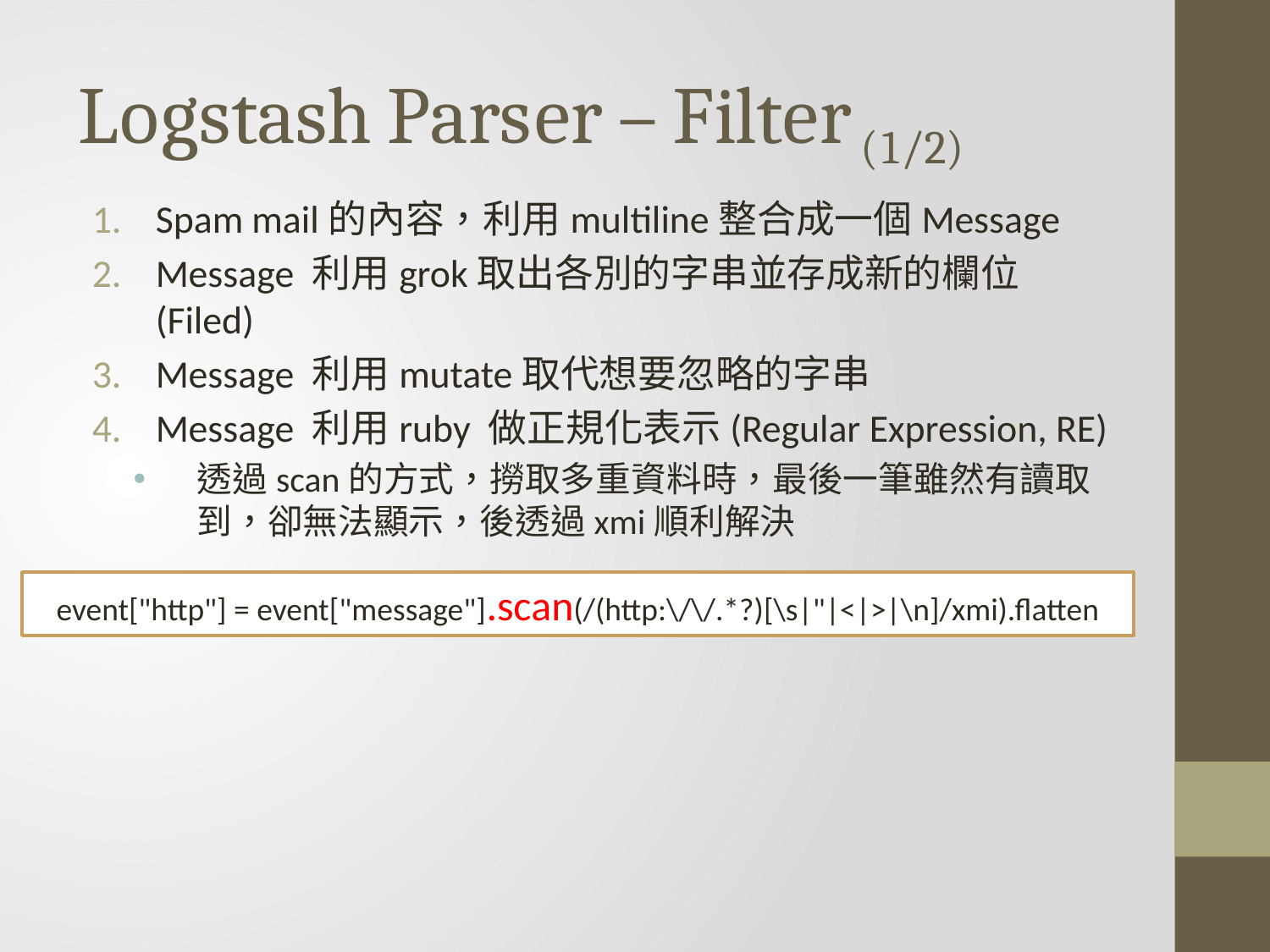

# Logstash Parser – Filter (1/2)
Spam mail的內容，利用multiline整合成一個Message
Message 利用grok取出各別的字串並存成新的欄位(Filed)
Message 利用mutate取代想要忽略的字串
Message 利用ruby 做正規化表示(Regular Expression, RE)
透過scan的方式，撈取多重資料時，最後一筆雖然有讀取到，卻無法顯示，後透過xmi順利解決

event["http"] = event["message"].scan(/(http:\/\/.*?)[\s|"|<|>|\n]/xmi).flatten